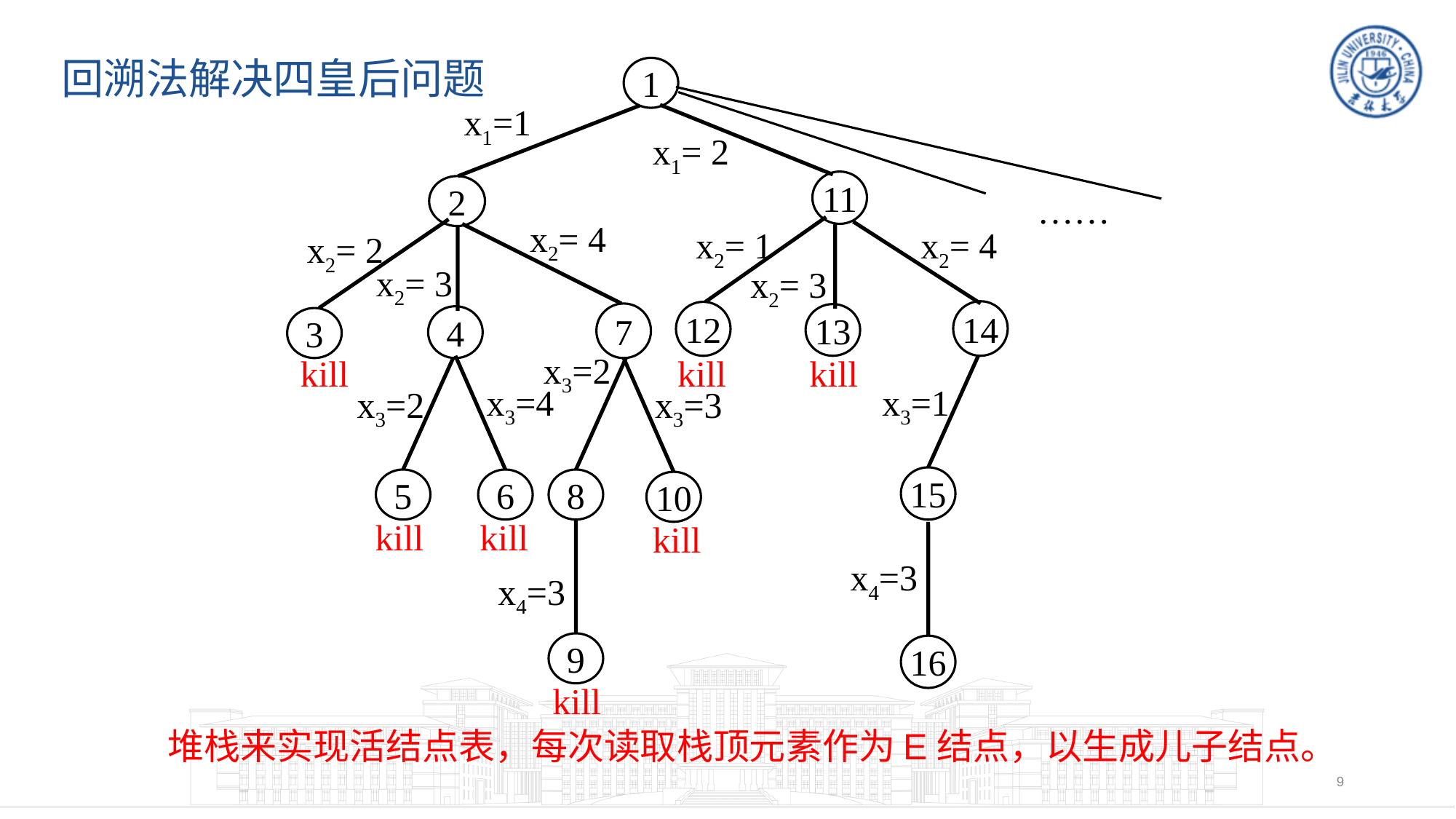

回溯法解决四皇后问题
1
x1=1

2

x1= 2
11
x2= 4

7
x2= 1

12
x2= 4

x2= 2
3

x2= 3
13

x2= 3
4
14
x3=2

8
kill
kill
kill

x3=4
6

x3=2
5

x3=3
10
x3=1
15
kill
kill
kill

x4=3
9

x4=3
16

……
kill
堆栈来实现活结点表，每次读取栈顶元素作为E结点，以生成儿子结点。
9